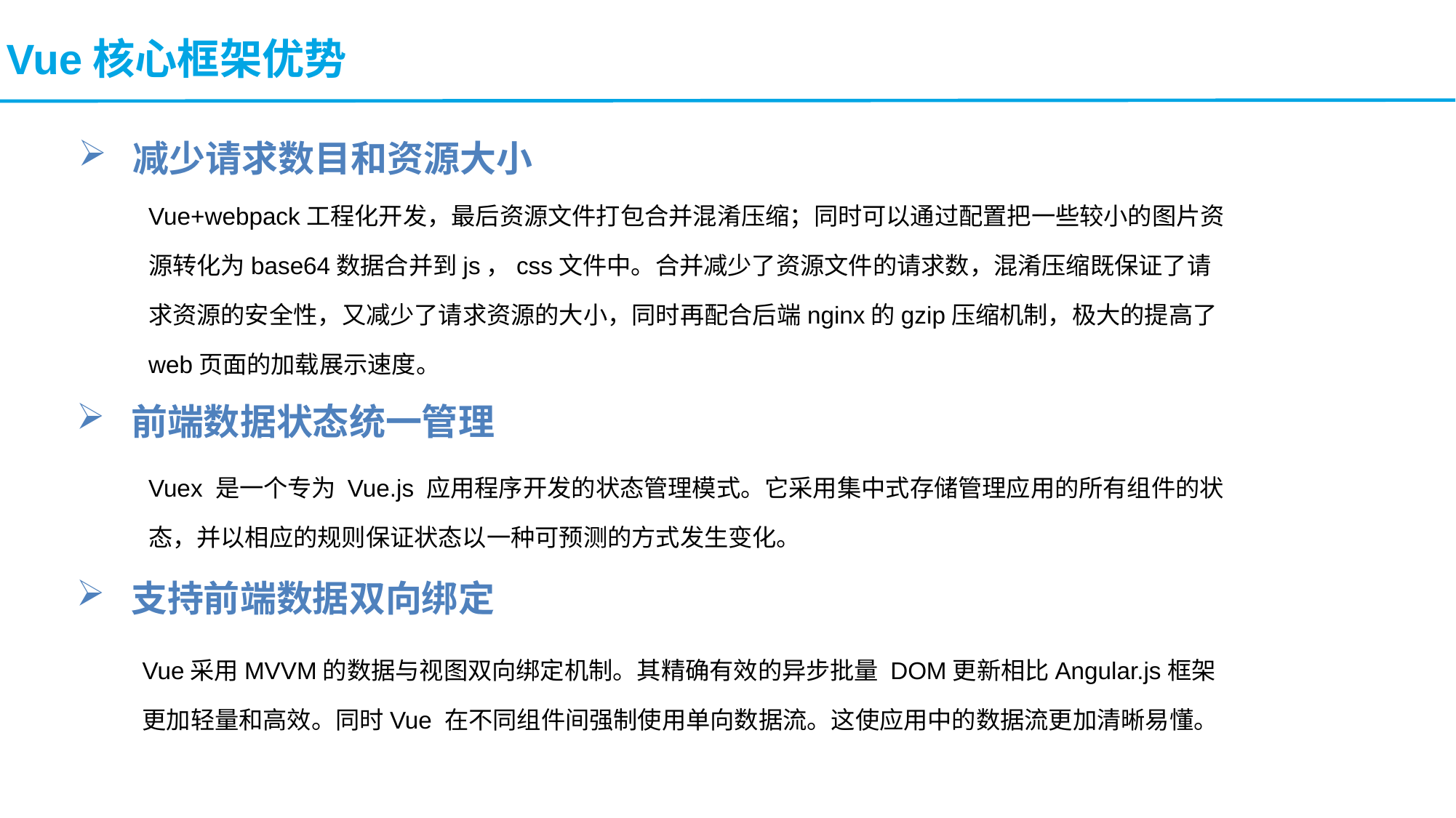

Vue核心框架优势
减少请求数目和资源大小
Vue+webpack工程化开发，最后资源文件打包合并混淆压缩；同时可以通过配置把一些较小的图片资源转化为base64数据合并到js，css文件中。合并减少了资源文件的请求数，混淆压缩既保证了请求资源的安全性，又减少了请求资源的大小，同时再配合后端nginx的gzip压缩机制，极大的提高了web页面的加载展示速度。
前端数据状态统一管理
Vuex 是一个专为 Vue.js 应用程序开发的状态管理模式。它采用集中式存储管理应用的所有组件的状态，并以相应的规则保证状态以一种可预测的方式发生变化。
支持前端数据双向绑定
Vue采用MVVM的数据与视图双向绑定机制。其精确有效的异步批量 DOM更新相比Angular.js框架更加轻量和高效。同时Vue 在不同组件间强制使用单向数据流。这使应用中的数据流更加清晰易懂。